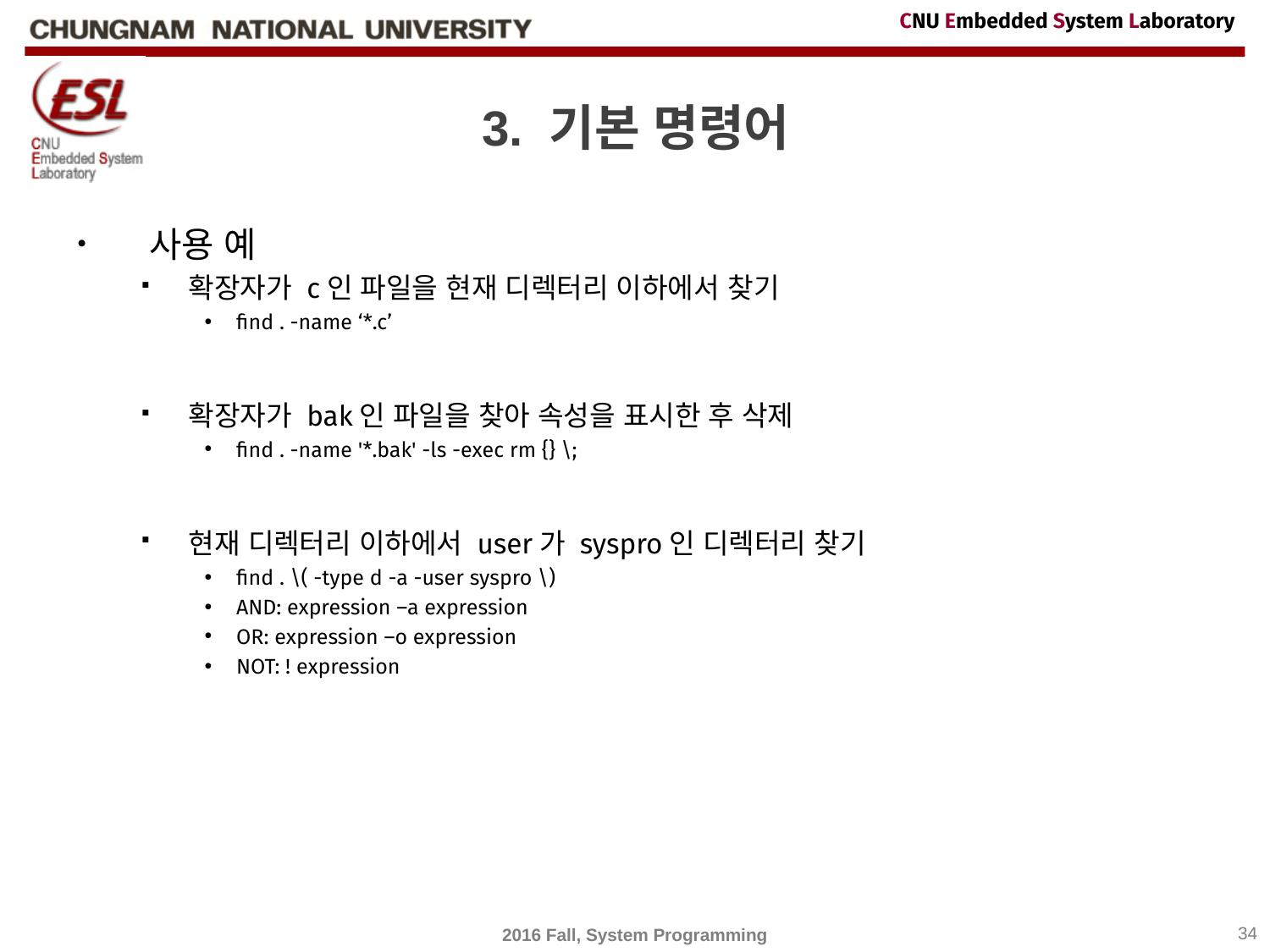

# 3. 기본 명령어
사용 예
확장자가 c인 파일을 현재 디렉터리 이하에서 찾기
find . -name ‘*.c’

확장자가 bak인 파일을 찾아 속성을 표시한 후 삭제
find . -name '*.bak' -ls -exec rm {} \;

현재 디렉터리 이하에서 user가 syspro인 디렉터리 찾기
find . \( -type d -a -user syspro \)
AND: expression –a expression
OR: expression –o expression
NOT: ! expression

2016 Fall, System Programming
34